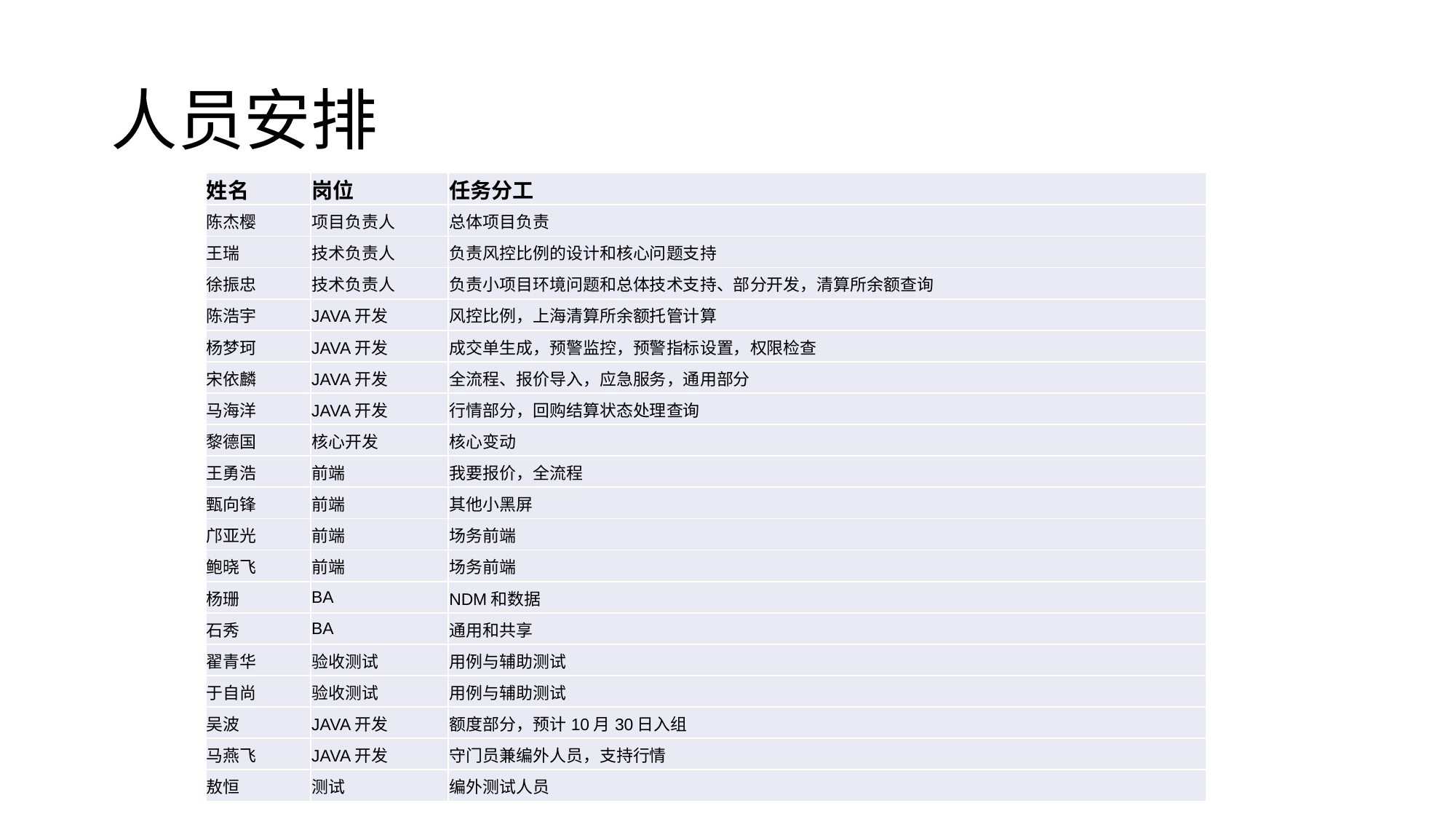

# 人员安排
| 姓名 | 岗位 | 任务分工 |
| --- | --- | --- |
| 陈杰樱 | 项目负责人 | 总体项目负责 |
| 王瑞 | 技术负责人 | 负责风控比例的设计和核心问题支持 |
| 徐振忠 | 技术负责人 | 负责小项目环境问题和总体技术支持、部分开发，清算所余额查询 |
| 陈浩宇 | JAVA开发 | 风控比例，上海清算所余额托管计算 |
| 杨梦珂 | JAVA开发 | 成交单生成，预警监控，预警指标设置，权限检查 |
| 宋依麟 | JAVA开发 | 全流程、报价导入，应急服务，通用部分 |
| 马海洋 | JAVA开发 | 行情部分，回购结算状态处理查询 |
| 黎德国 | 核心开发 | 核心变动 |
| 王勇浩 | 前端 | 我要报价，全流程 |
| 甄向锋 | 前端 | 其他小黑屏 |
| 邝亚光 | 前端 | 场务前端 |
| 鲍晓飞 | 前端 | 场务前端 |
| 杨珊 | BA | NDM和数据 |
| 石秀 | BA | 通用和共享 |
| 翟青华 | 验收测试 | 用例与辅助测试 |
| 于自尚 | 验收测试 | 用例与辅助测试 |
| 吴波 | JAVA开发 | 额度部分，预计10月30日入组 |
| 马燕飞 | JAVA开发 | 守门员兼编外人员，支持行情 |
| 敖恒 | 测试 | 编外测试人员 |